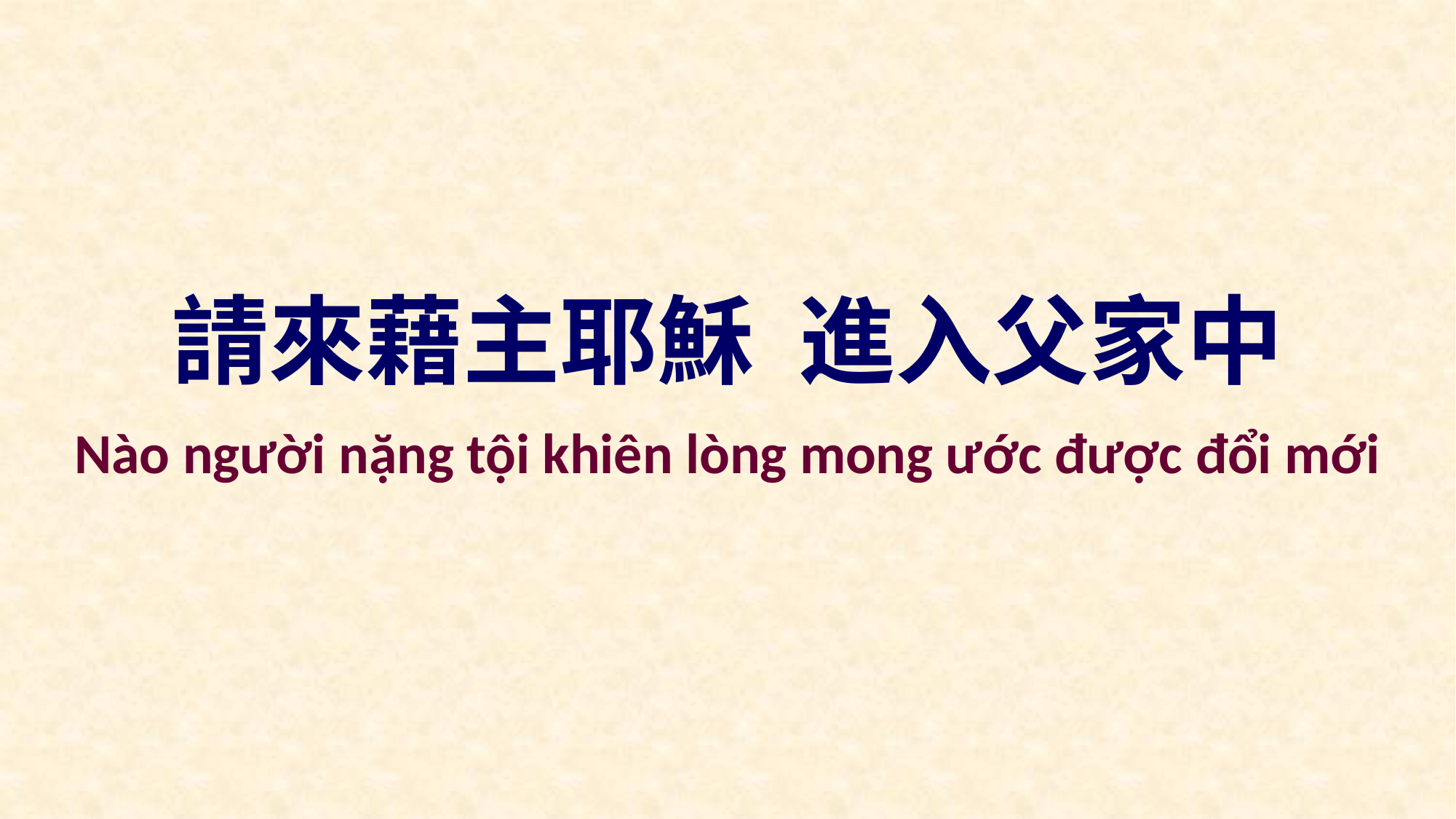

請來藉主耶穌  進入父家中
Nào người nặng tội khiên lòng mong ước được đổi mới